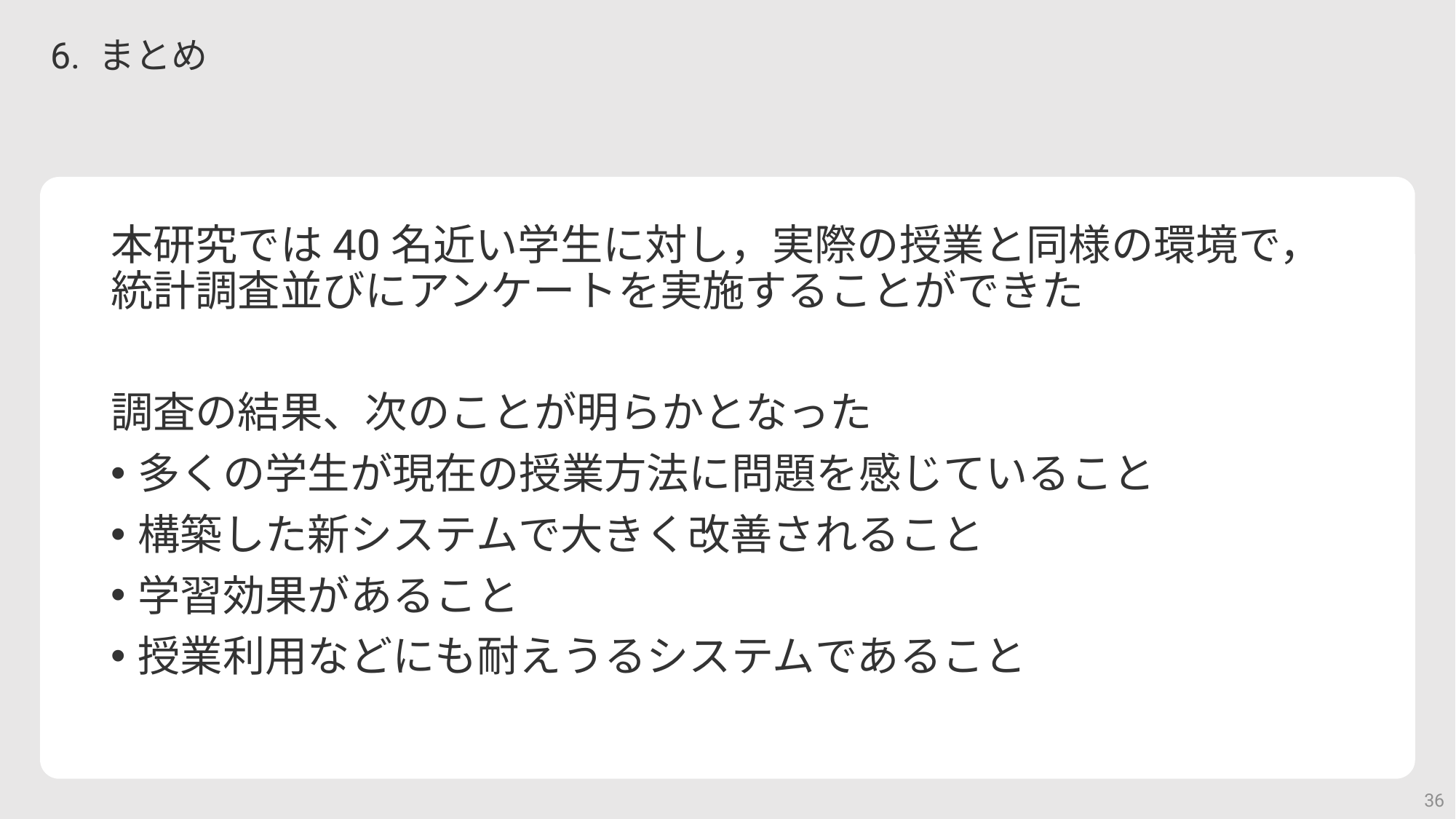

# 6. まとめ

本研究では40名近い学生に対し，実際の授業と同様の環境で，統計調査並びにアンケートを実施することができた

調査の結果、次のことが明らかとなった
多くの学生が現在の授業方法に問題を感じていること
構築した新システムで大きく改善されること
学習効果があること
授業利用などにも耐えうるシステムであること
36